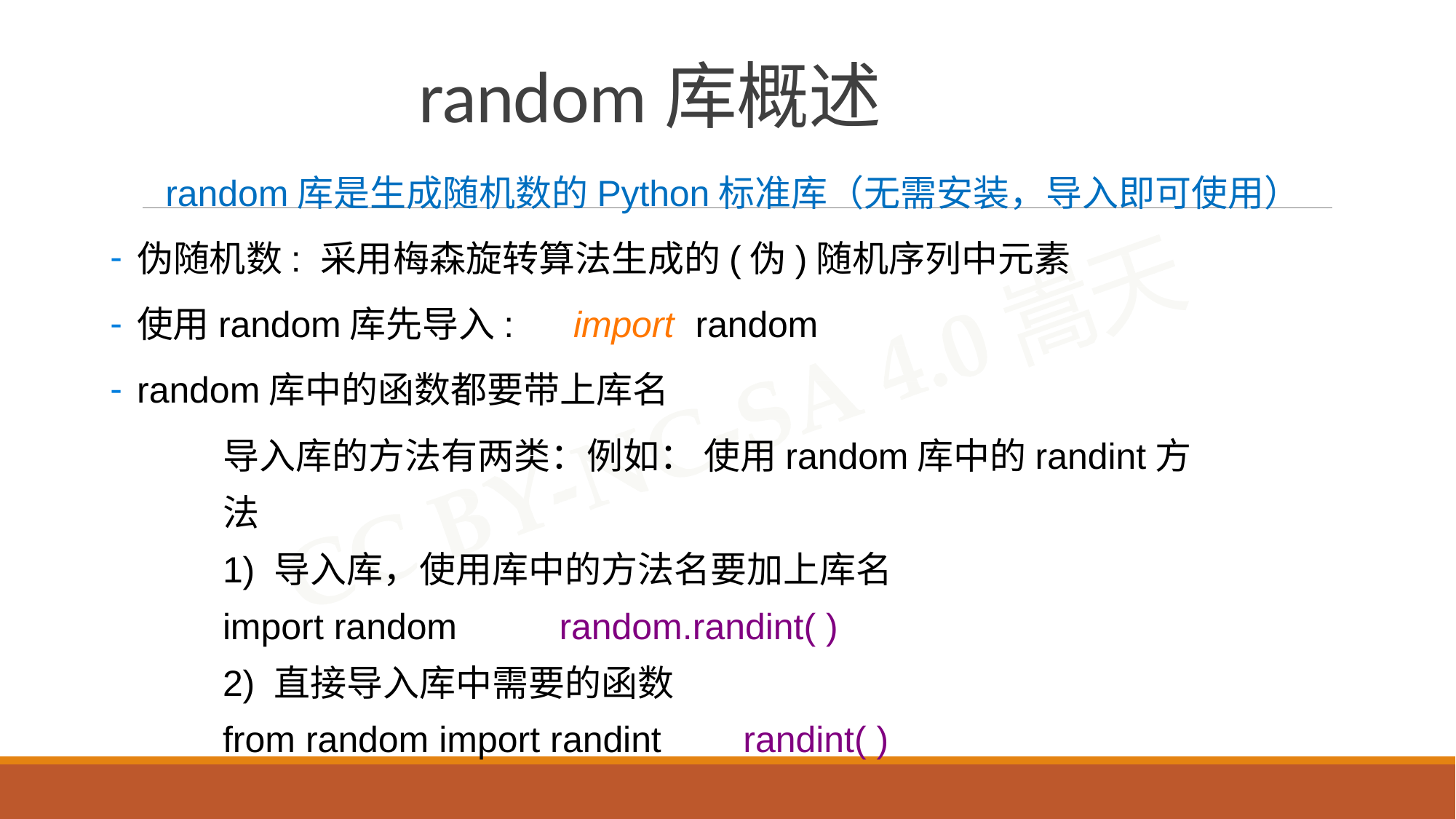

# random库概述
random库是生成随机数的Python标准库（无需安装，导入即可使用）
伪随机数: 采用梅森旋转算法生成的(伪)随机序列中元素
使用random库先导入:	import  random
random库中的函数都要带上库名

导入库的方法有两类：例如： 使用random库中的randint方法
1) 导入库，使用库中的方法名要加上库名
import random          random.randint( )
2) 直接导入库中需要的函数
from random import randint        randint( )